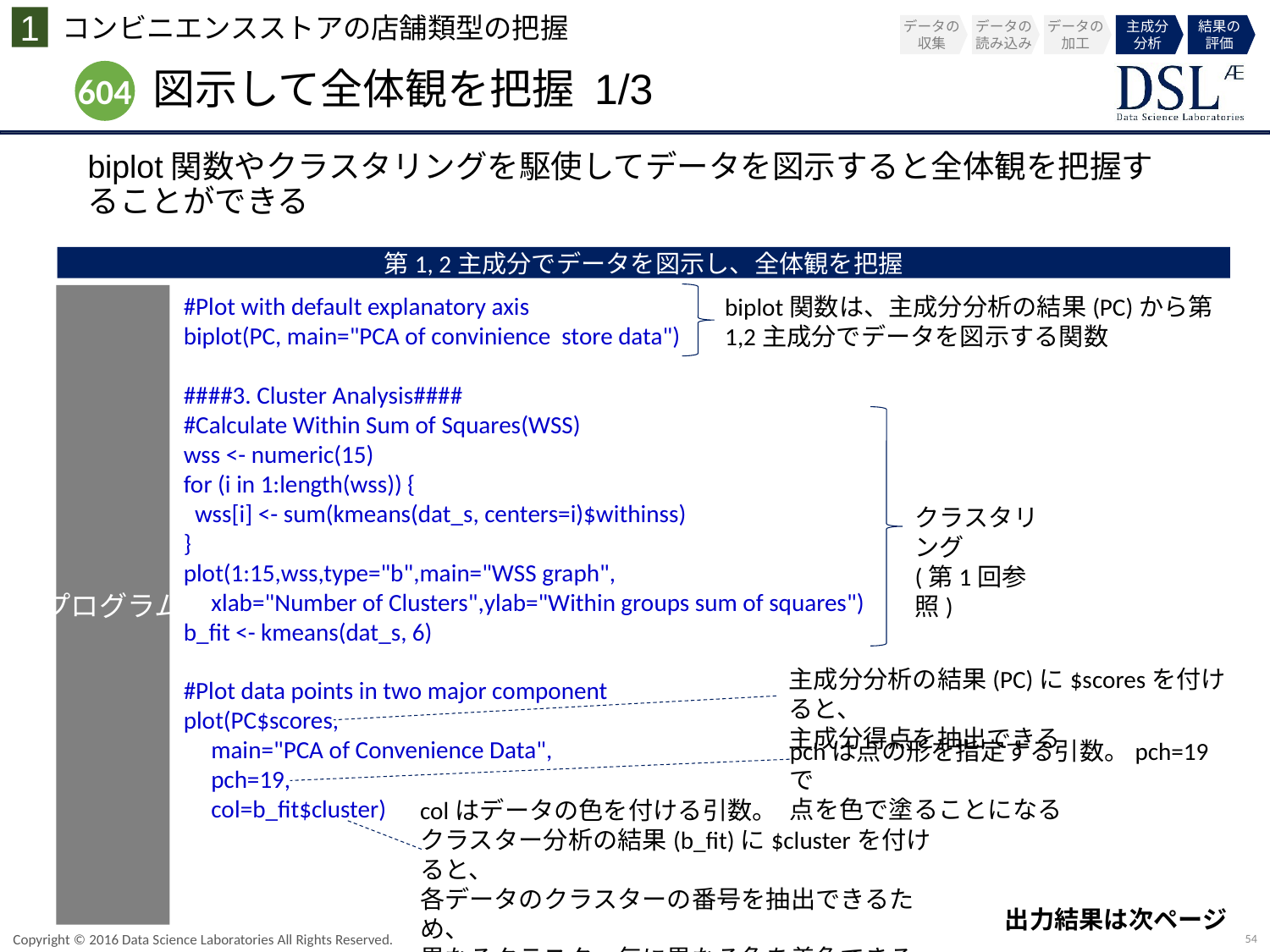

1
コンビニエンスストアの店舗類型の把握
データの
収集
データの
読み込み
データの
加工
主成分
分析
結果の
評価
# 図示して全体観を把握 1/3
604
biplot関数やクラスタリングを駆使してデータを図示すると全体観を把握することができる
第1, 2主成分でデータを図示し、全体観を把握

#Plot with default explanatory axis
biplot(PC, main="PCA of convinience  store data")

####3. Cluster Analysis####
#Calculate Within Sum of Squares(WSS)
wss <- numeric(15)
for (i in 1:length(wss)) {
  wss[i] <- sum(kmeans(dat_s, centers=i)$withinss)
}
plot(1:15,wss,type="b",main="WSS graph",
     xlab="Number of Clusters",ylab="Within groups sum of squares")
b_fit <- kmeans(dat_s, 6)

#Plot data points in two major component
plot(PC$scores,
     main="PCA of Convenience Data",
     pch=19,
     col=b_fit$cluster)
biplot関数は、主成分分析の結果(PC)から第1,2主成分でデータを図示する関数
プログラム

クラスタリング
(第1回参照)
主成分分析の結果(PC)に$scoresを付けると、
主成分得点を抽出できる
pchは点の形を指定する引数。pch=19で
点を色で塗ることになる
colはデータの色を付ける引数。
クラスター分析の結果(b_fit)に$clusterを付けると、
各データのクラスターの番号を抽出できるため、
異なるクラスター毎に異なる色を着色できる
出力結果は次ページ
54
Copyright © 2016 Data Science Laboratories All Rights Reserved.